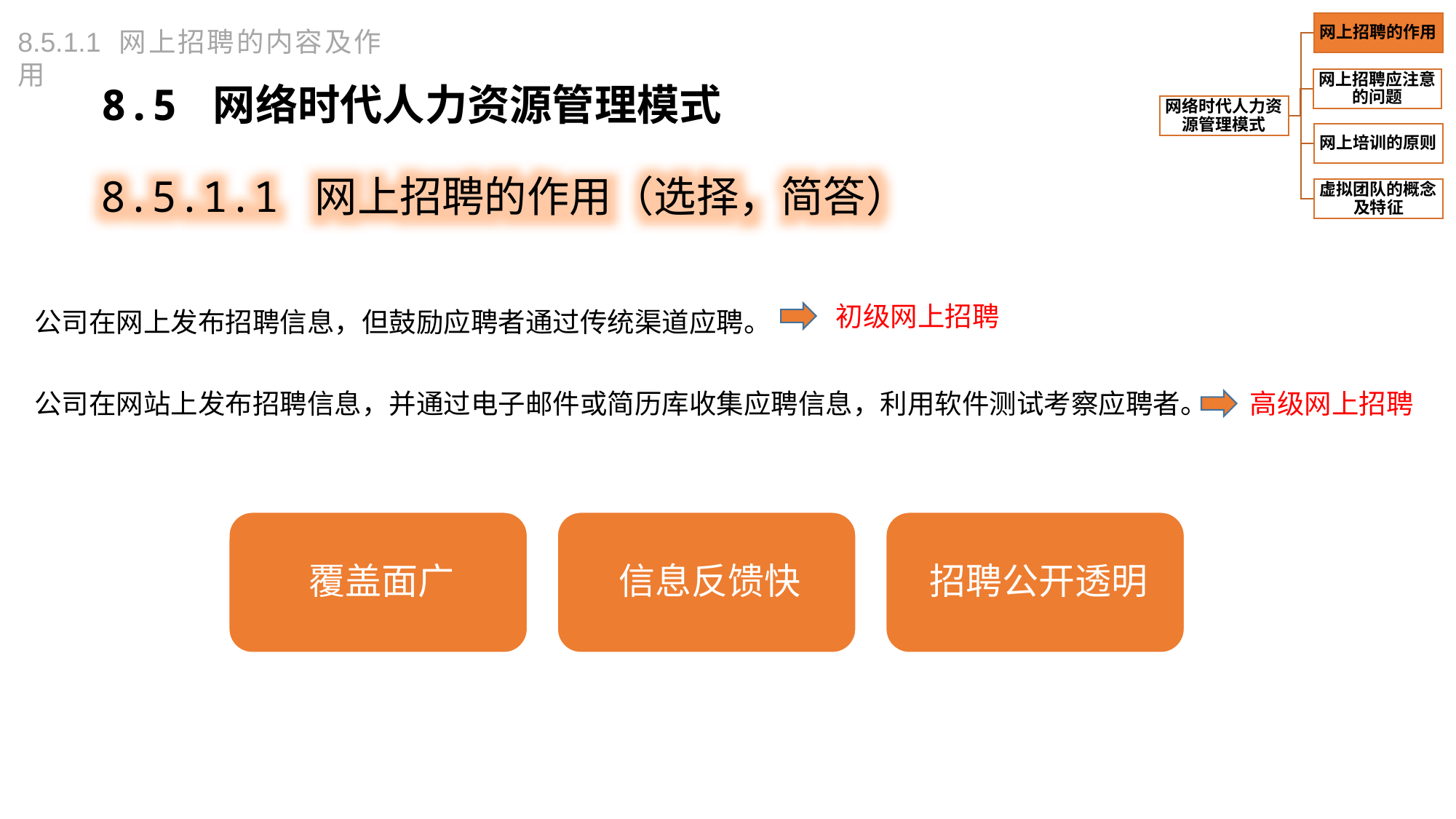

网络时代人力资源管理模式
网上招聘的作用
网上招聘应注意的问题
网上培训的原则
虚拟团队的概念及特征
8.5.1.1 网上招聘的内容及作用
8.5 网络时代人力资源管理模式
8.5.1.1 网上招聘的作用（选择，简答）
公司在网上发布招聘信息，但鼓励应聘者通过传统渠道应聘。
初级网上招聘

公司在网站上发布招聘信息，并通过电子邮件或简历库收集应聘信息，利用软件测试考察应聘者。
高级网上招聘

覆盖面广
信息反馈快
招聘公开透明